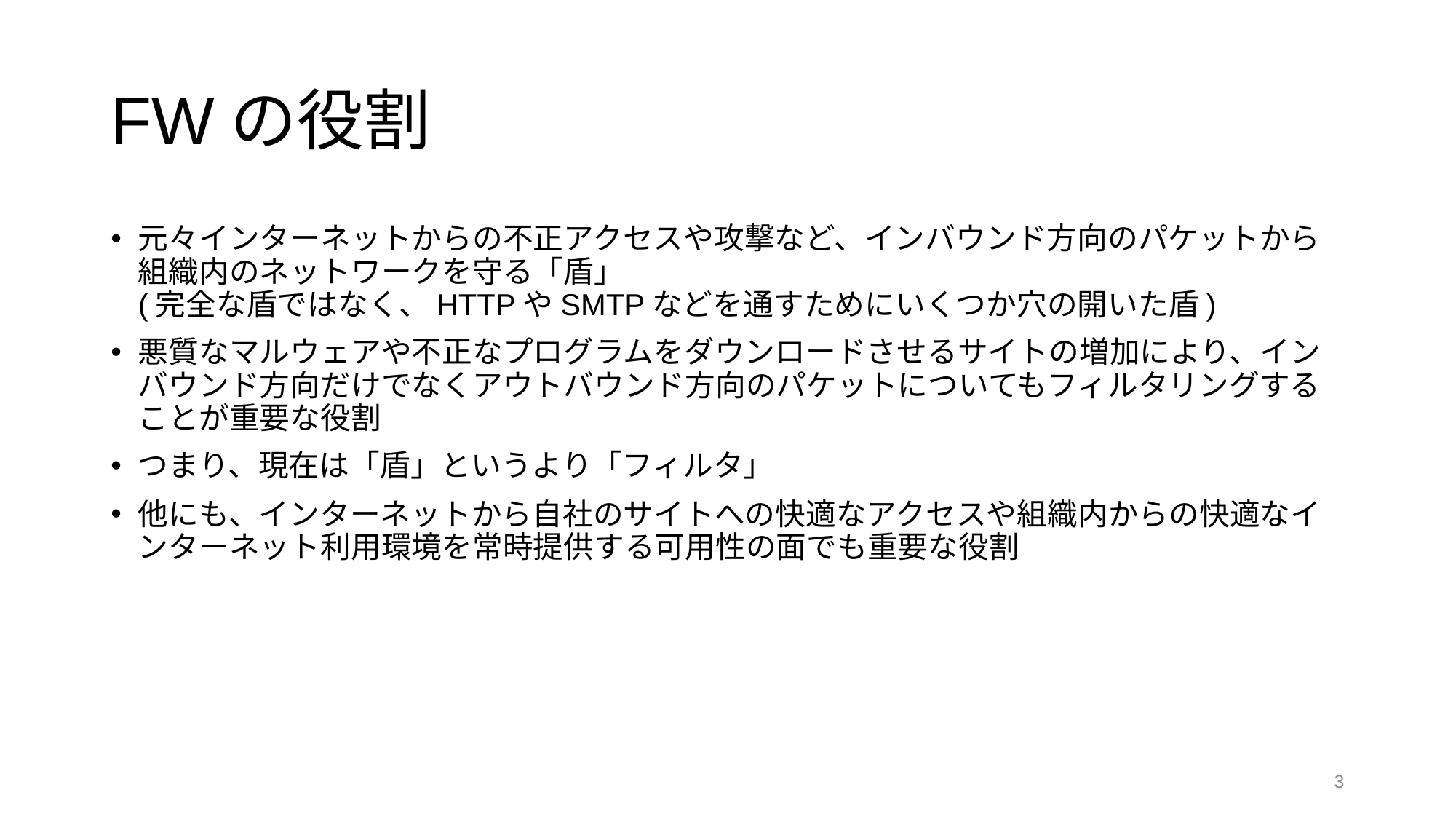

# FWの役割
元々インターネットからの不正アクセスや攻撃など、インバウンド方向のパケットから組織内のネットワークを守る「盾」
(完全な盾ではなく、HTTPやSMTPなどを通すためにいくつか穴の開いた盾)
悪質なマルウェアや不正なプログラムをダウンロードさせるサイトの増加により、インバウンド方向だけでなくアウトバウンド方向のパケットについてもフィルタリングすることが重要な役割
つまり、現在は「盾」というより「フィルタ」
他にも、インターネットから自社のサイトへの快適なアクセスや組織内からの快適なインターネット利用環境を常時提供する可用性の面でも重要な役割
3